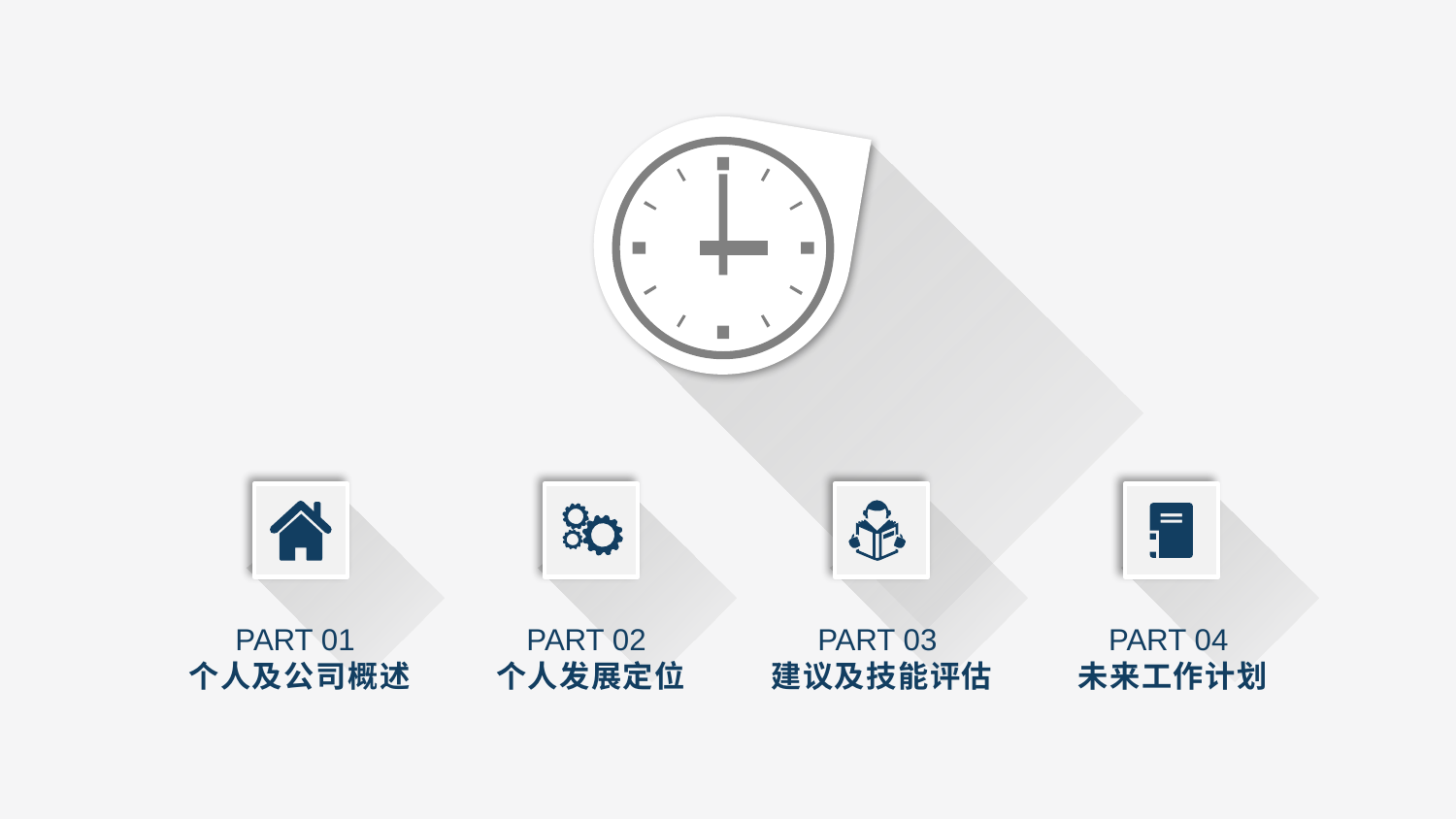

PART 01
个人及公司概述
PART 02
个人发展定位
PART 03
建议及技能评估
PART 04
未来工作计划